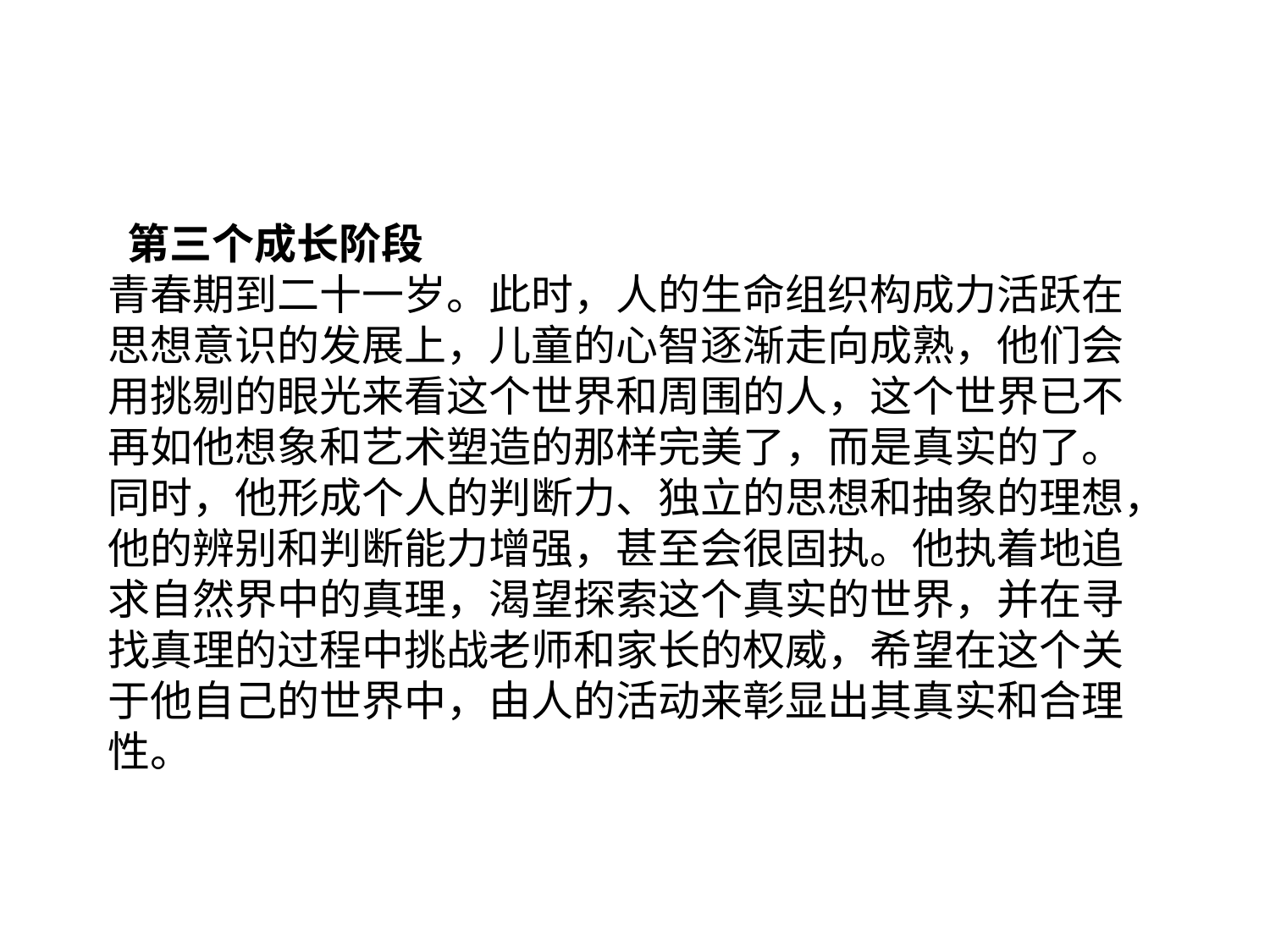

# 第三个成长阶段 青春期到二十一岁。此时，人的生命组织构成力活跃在思想意识的发展上，儿童的心智逐渐走向成熟，他们会用挑剔的眼光来看这个世界和周围的人，这个世界已不再如他想象和艺术塑造的那样完美了，而是真实的了。同时，他形成个人的判断力、独立的思想和抽象的理想，他的辨别和判断能力增强，甚至会很固执。他执着地追求自然界中的真理，渴望探索这个真实的世界，并在寻找真理的过程中挑战老师和家长的权威，希望在这个关于他自己的世界中，由人的活动来彰显出其真实和合理性。